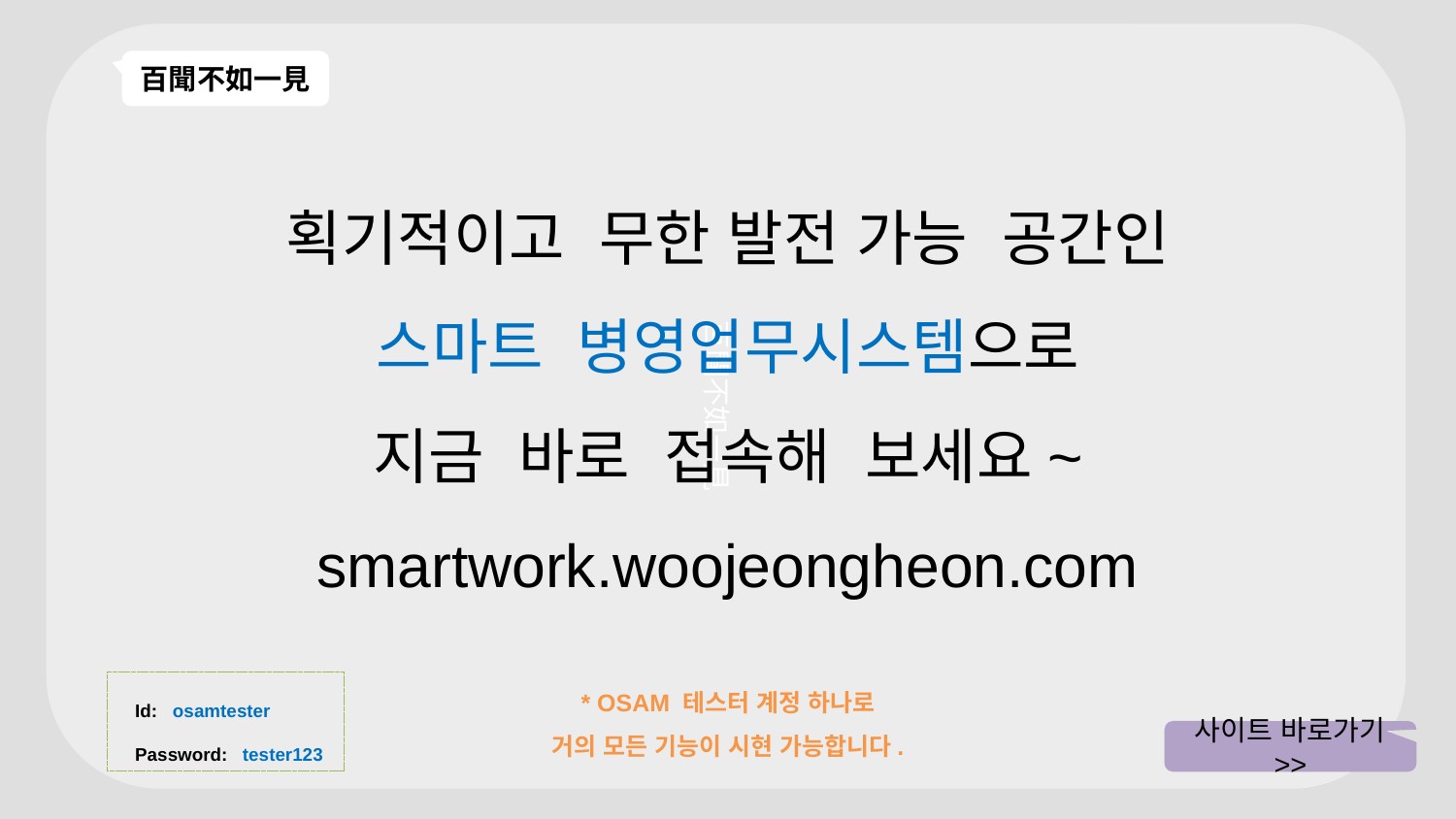

百聞不如一見
百聞不如一見
획기적이고  무한 발전 가능  공간인
스마트  병영업무시스템으로
지금  바로  접속해  보세요~
smartwork.woojeongheon.com
* OSAM 테스터 계정 하나로
거의 모든 기능이 시현 가능합니다.
Id:   osamtester
Password:   tester123
사이트 바로가기 >>